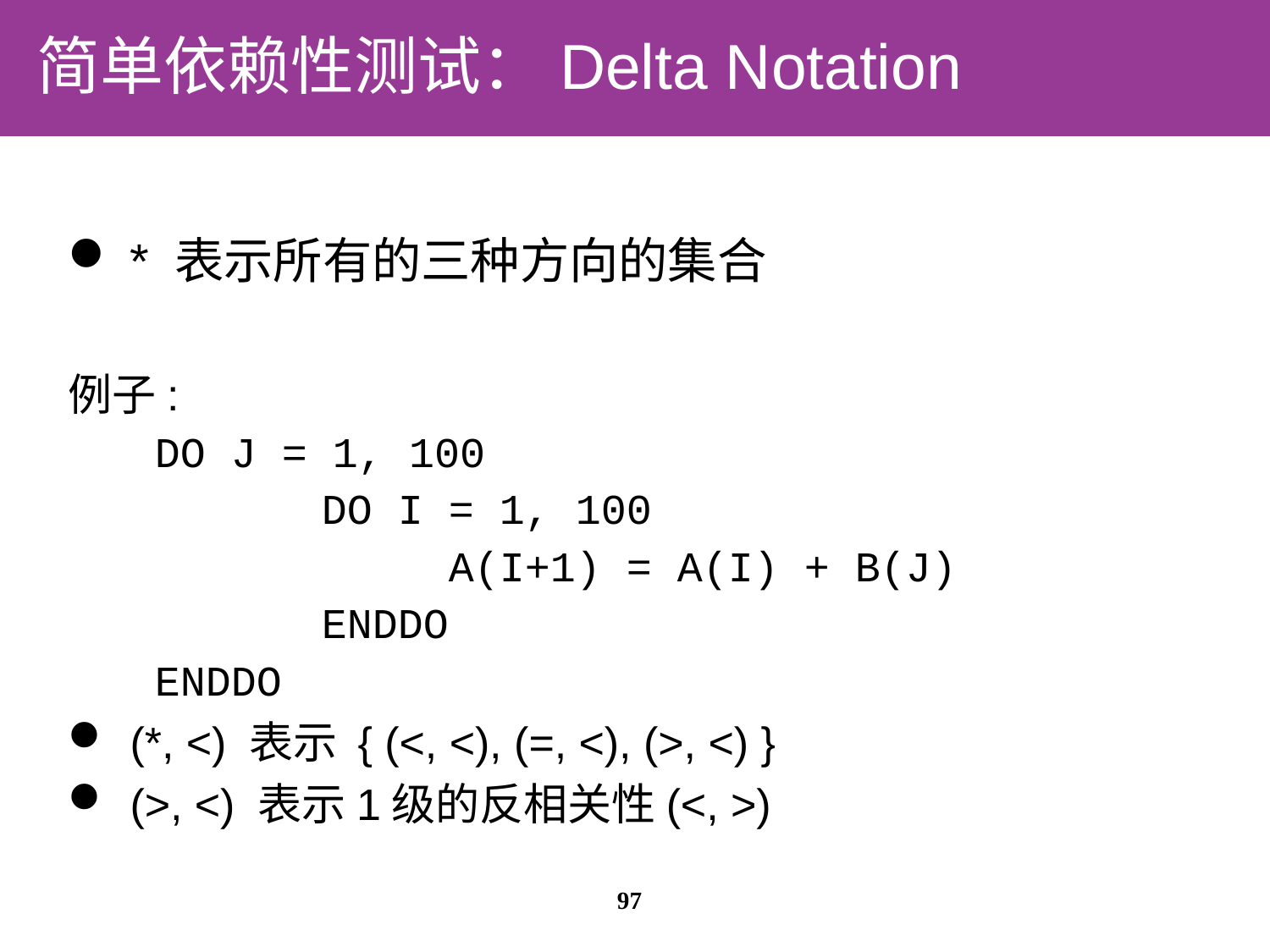

# 简单依赖性测试：Delta Notation
* 表示所有的三种方向的集合

例子:
DO J = 1, 100
		DO I = 1, 100
			A(I+1) = A(I) + B(J)
		ENDDO
ENDDO
(*, <) 表示 { (<, <), (=, <), (>, <) }
(>, <) 表示1级的反相关性(<, >)
97